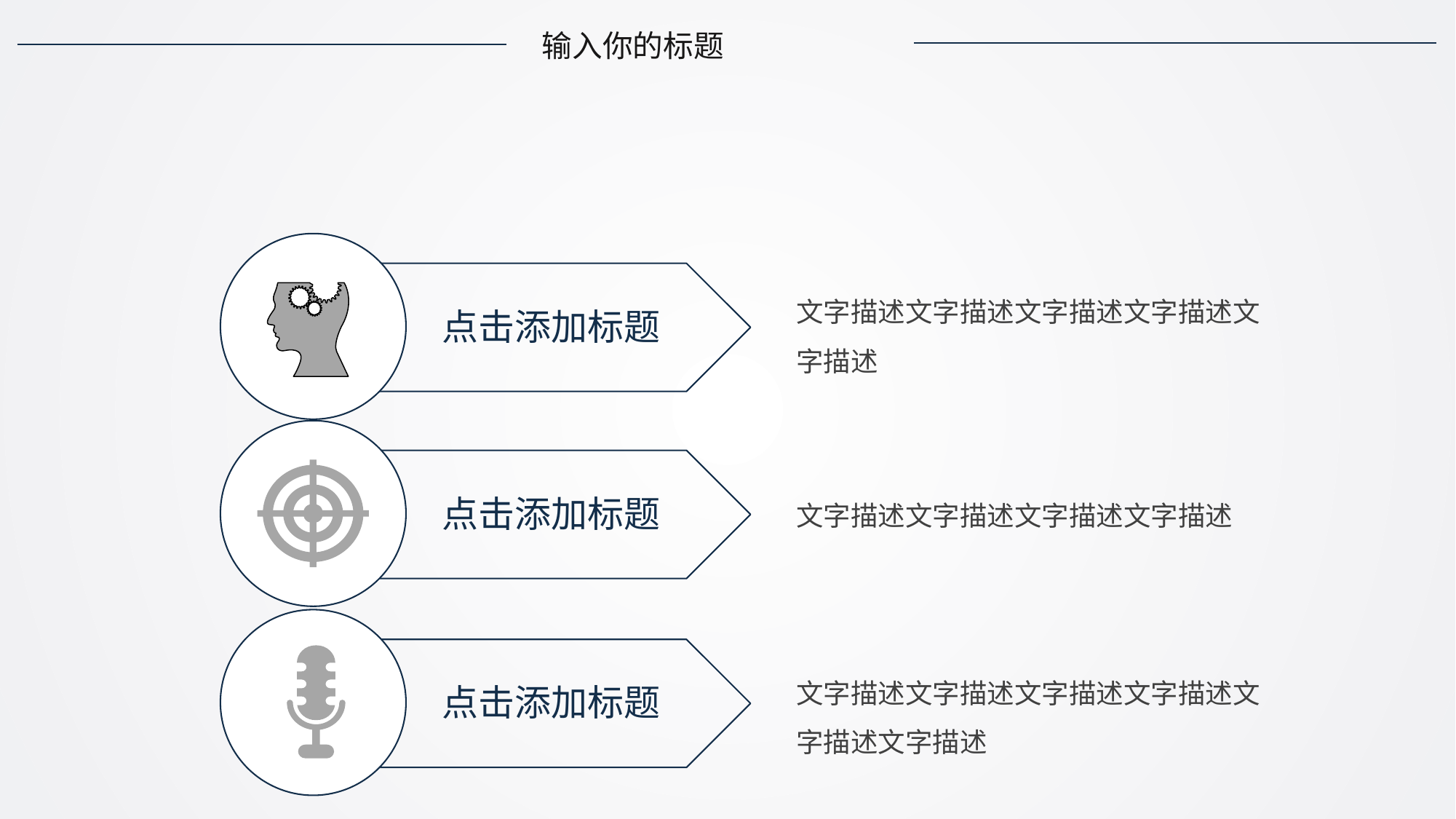

输入你的标题

点击添加标题
文字描述文字描述文字描述文字描述文字描述

点击添加标题

文字描述文字描述文字描述文字描述

点击添加标题

文字描述文字描述文字描述文字描述文字描述文字描述